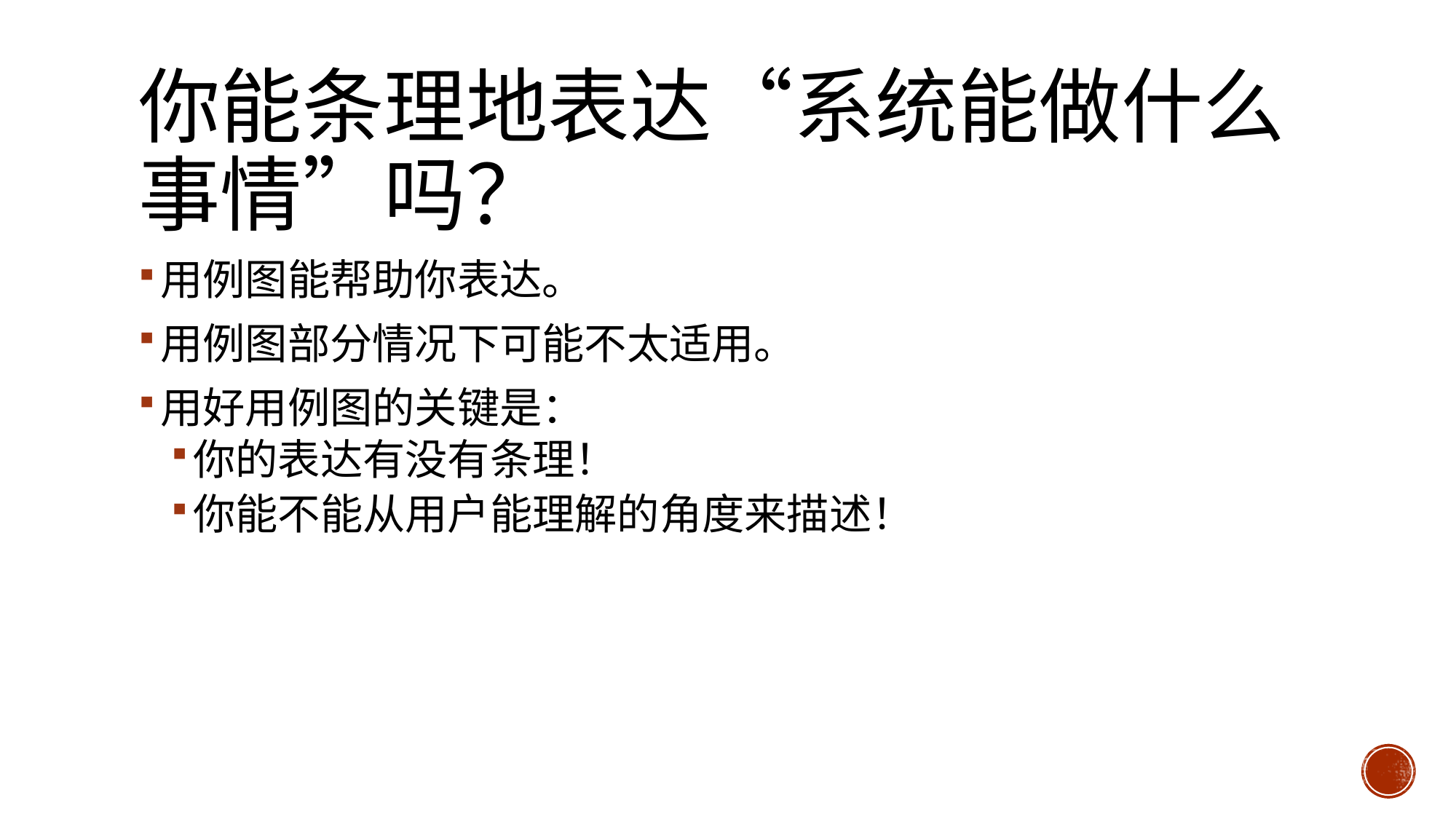

# 你能条理地表达“系统能做什么事情”吗？
用例图能帮助你表达。
用例图部分情况下可能不太适用。
用好用例图的关键是：
你的表达有没有条理！
你能不能从用户能理解的角度来描述！